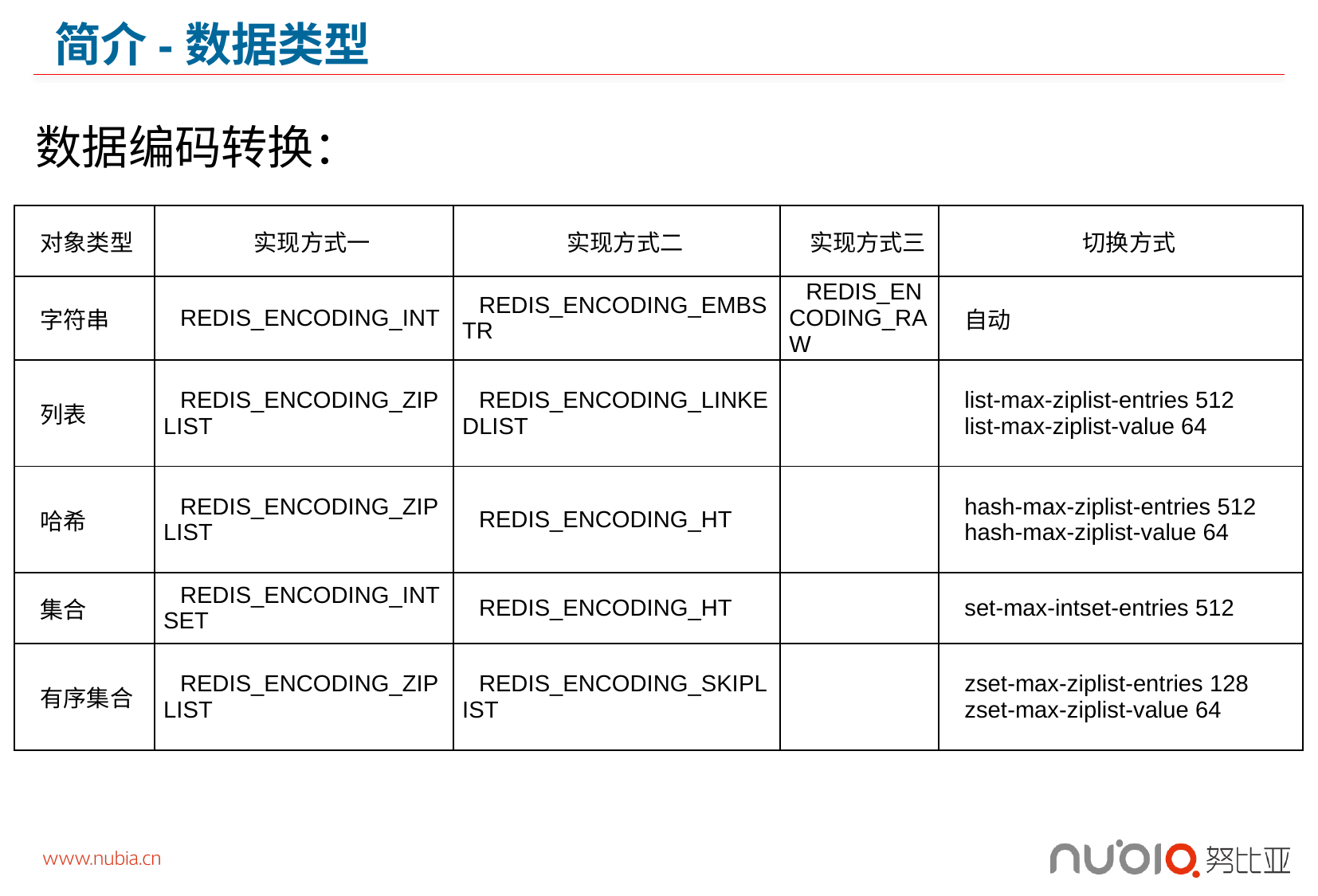

# 简介-数据类型
数据编码转换：
| 对象类型 | 实现方式一 | 实现方式二 | 实现方式三 | 切换方式 |
| --- | --- | --- | --- | --- |
| 字符串 | REDIS\_ENCODING\_INT | REDIS\_ENCODING\_EMBSTR | REDIS\_ENCODING\_RAW | 自动 |
| 列表 | REDIS\_ENCODING\_ZIPLIST | REDIS\_ENCODING\_LINKEDLIST |  | list-max-ziplist-entries 512 list-max-ziplist-value 64 |
| 哈希 | REDIS\_ENCODING\_ZIPLIST | REDIS\_ENCODING\_HT |  | hash-max-ziplist-entries 512 hash-max-ziplist-value 64 |
| 集合 | REDIS\_ENCODING\_INTSET | REDIS\_ENCODING\_HT |  | set-max-intset-entries 512 |
| 有序集合 | REDIS\_ENCODING\_ZIPLIST | REDIS\_ENCODING\_SKIPLIST |  | zset-max-ziplist-entries 128 zset-max-ziplist-value 64 |